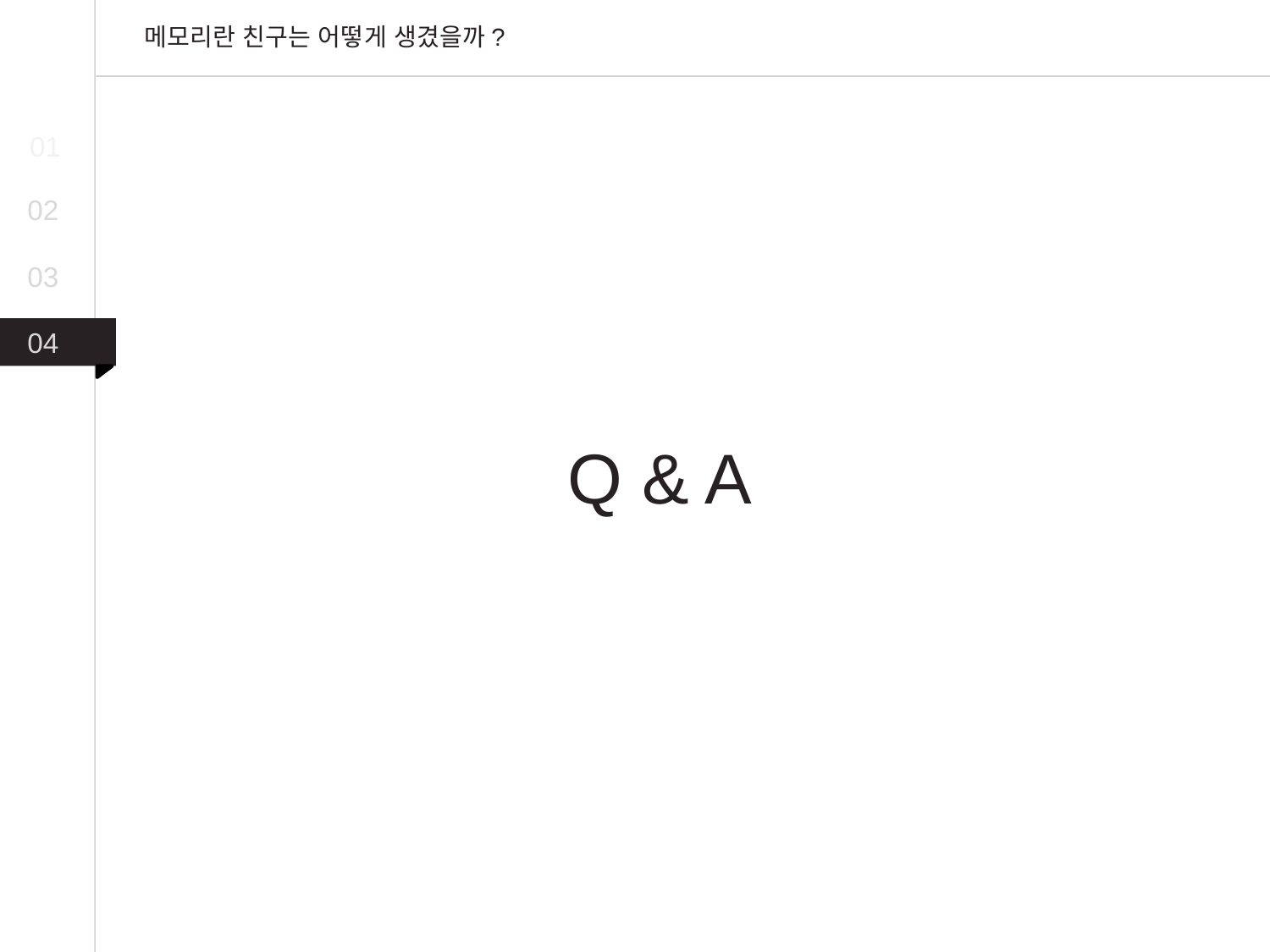

메모리란 친구는 어떻게 생겼을까?
01
02
03

04

Q & A